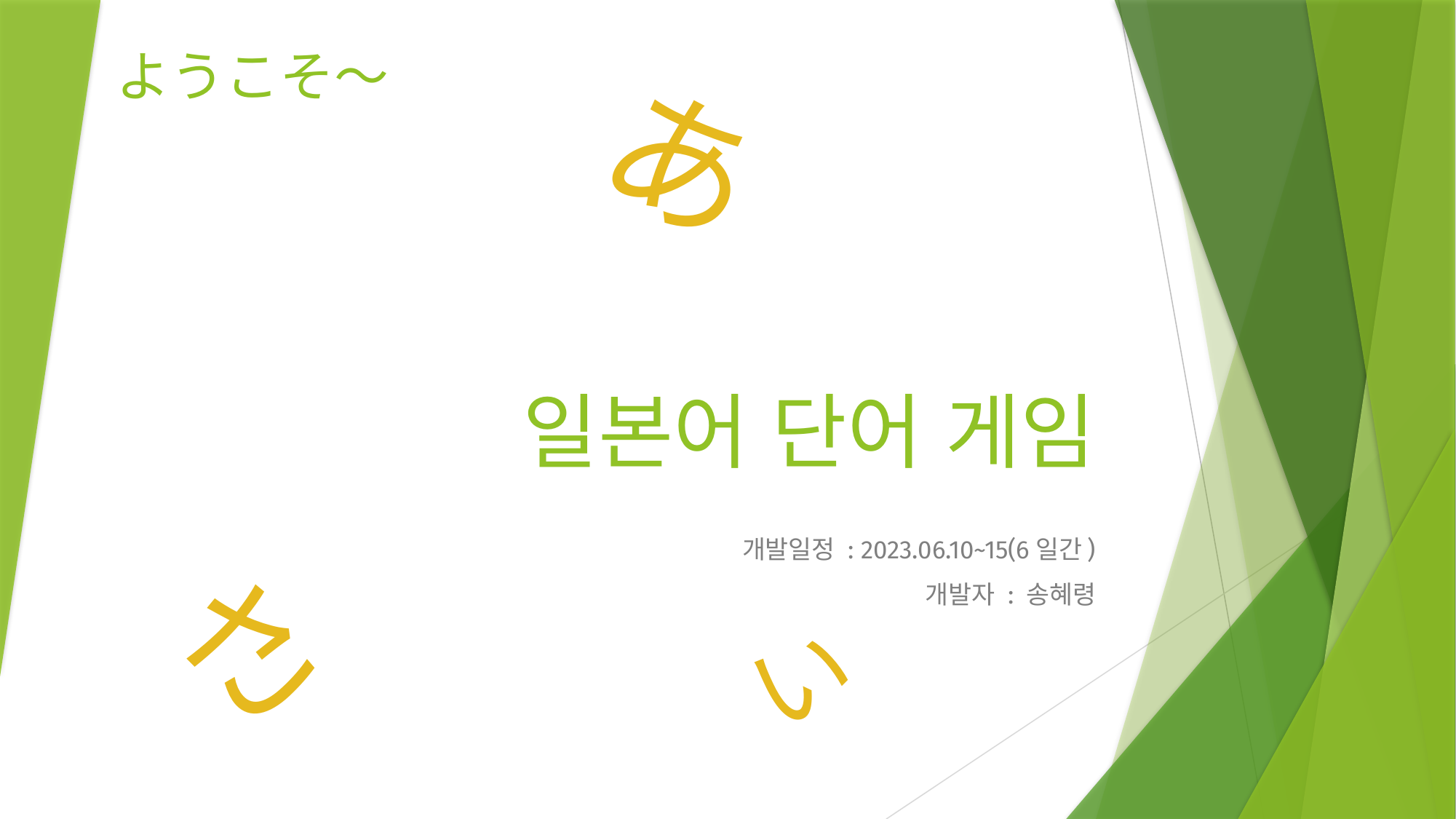

ようこそ～
あ
# 일본어 단어 게임

개발일정 : 2023.06.10~15(6일간)
개발자 : 송혜령
さ
い